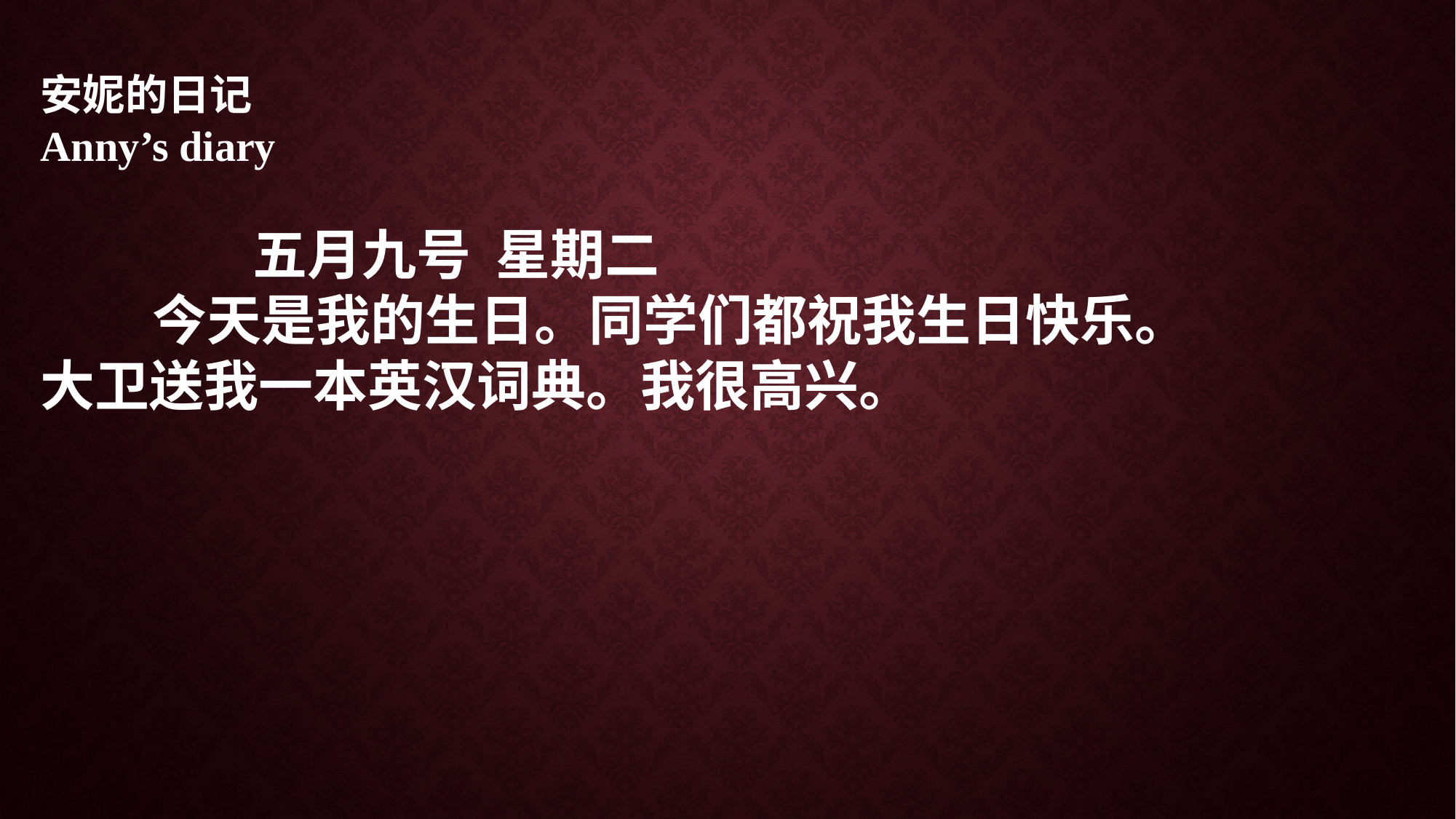

安妮的日记
Anny’s diary

                     五月九号  星期二
        今天是我的生日。同学们都祝我生日快乐。
大卫送我一本英汉词典。我很高兴。